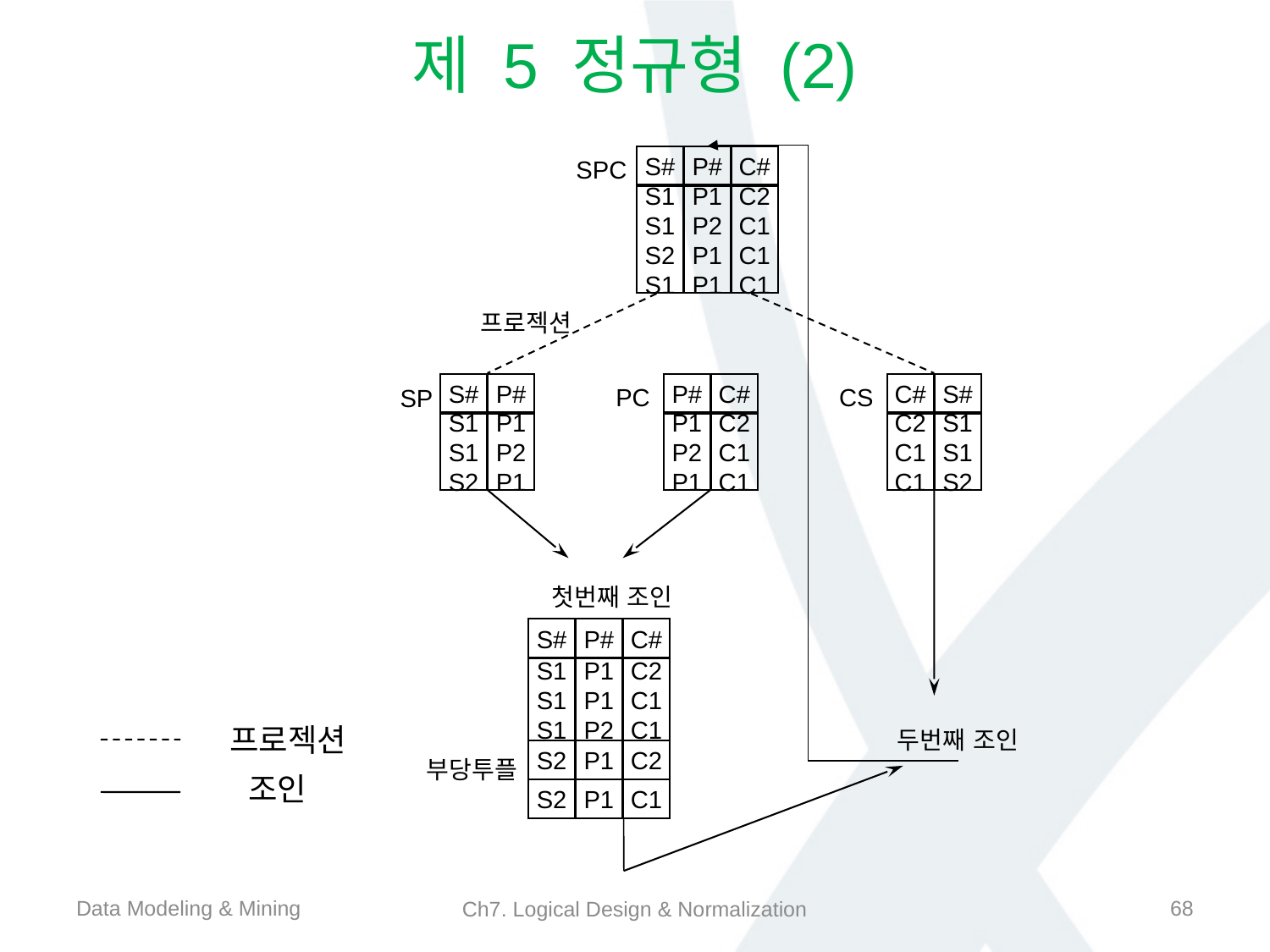

# 제 5 정규형 (2)
S#
P#
C#
SPC
S1
S1
S2
S1
P1
P2
P1
P1
C2
C1
C1
C1

프로젝션
S#
P#
P#
C#
C#
S#
PC
CS
SP
S1
S1
S2
P1
P2
P1
P1
P2
P1
C2
C1
C1
C2
C1
C1
S1
S1
S2

첫번째 조인
S#
P#
C#
S1
S1
S1
P1
P1
P2
C2
C1
C1

프로젝션
두번째 조인
S2
P1
C2
부당투플

조인

S2
P1
C1

Data Modeling & Mining
68
Ch7. Logical Design & Normalization